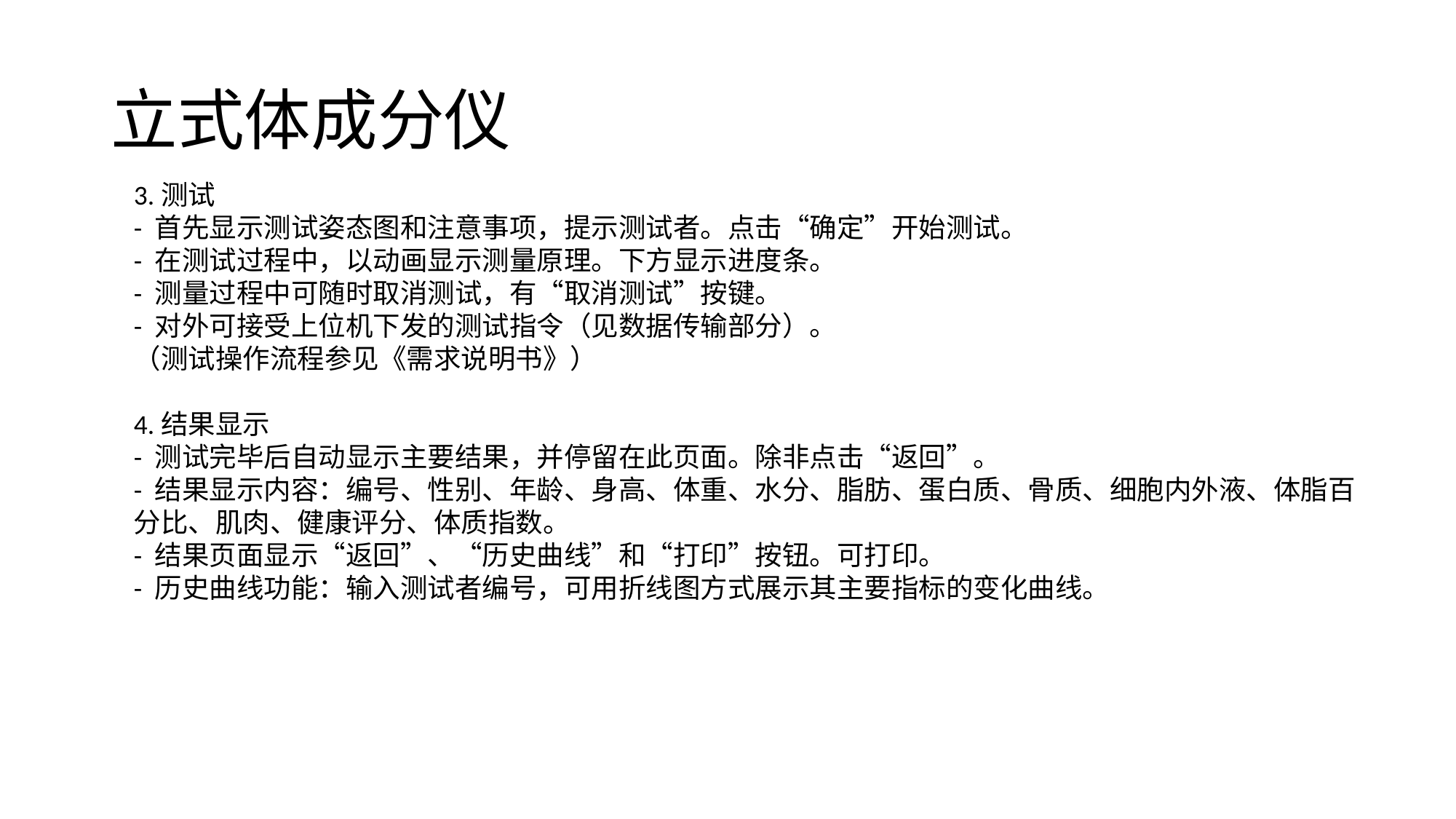

# 立式体成分仪
3.测试
- 首先显示测试姿态图和注意事项，提示测试者。点击“确定”开始测试。
- 在测试过程中，以动画显示测量原理。下方显示进度条。
- 测量过程中可随时取消测试，有“取消测试”按键。
- 对外可接受上位机下发的测试指令（见数据传输部分）。
（测试操作流程参见《需求说明书》）

4.结果显示
- 测试完毕后自动显示主要结果，并停留在此页面。除非点击“返回”。
- 结果显示内容：编号、性别、年龄、身高、体重、水分、脂肪、蛋白质、骨质、细胞内外液、体脂百分比、肌肉、健康评分、体质指数。
- 结果页面显示“返回”、“历史曲线”和“打印”按钮。可打印。
- 历史曲线功能：输入测试者编号，可用折线图方式展示其主要指标的变化曲线。